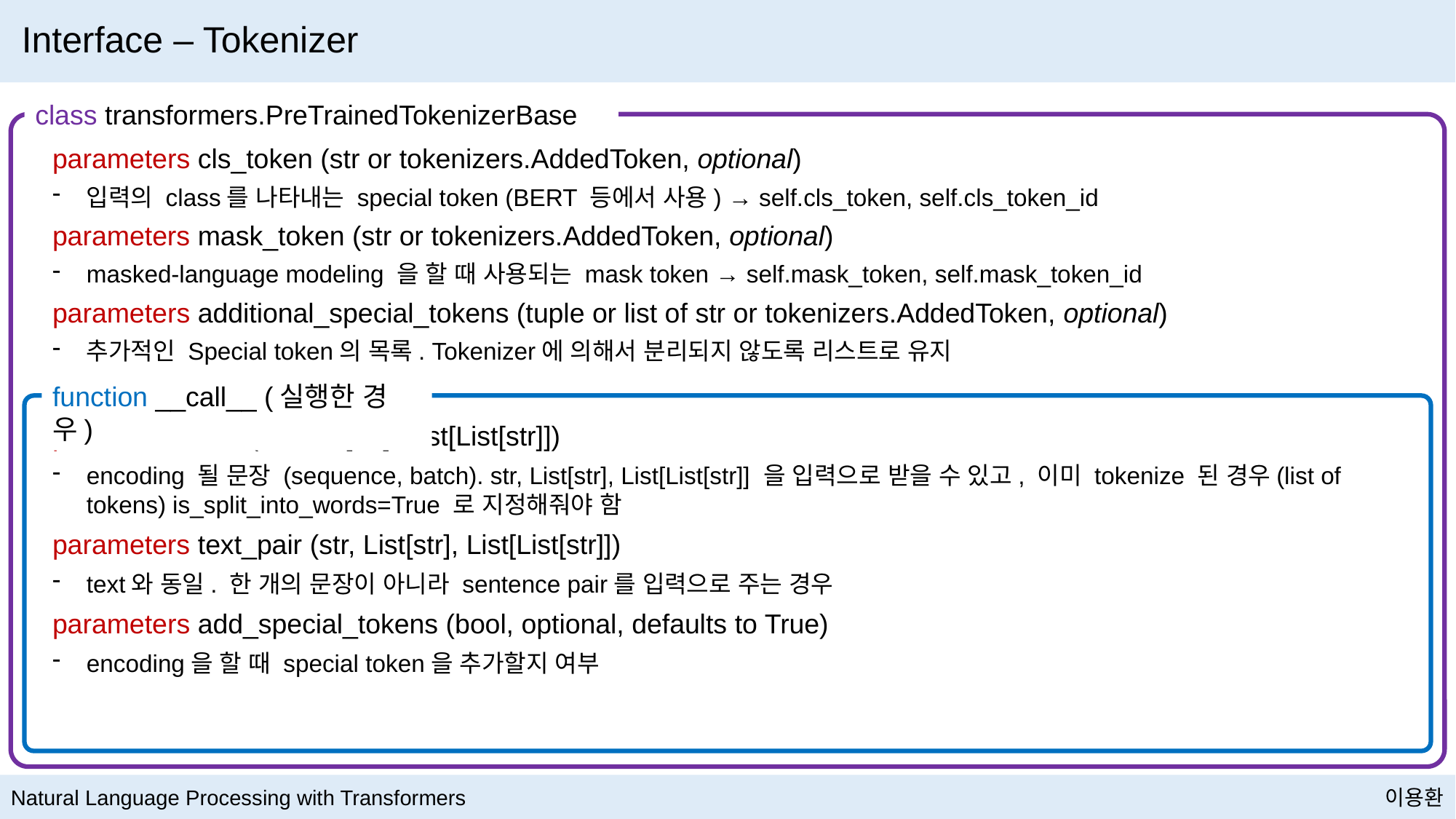

# Interface – Tokenizer
class transformers.PreTrainedTokenizerBase

parameters cls_token (str or tokenizers.AddedToken, optional)
입력의 class를 나타내는 special token (BERT 등에서 사용) → self.cls_token, self.cls_token_id
parameters mask_token (str or tokenizers.AddedToken, optional)
masked-language modeling 을 할 때 사용되는 mask token → self.mask_token, self.mask_token_id
parameters additional_special_tokens (tuple or list of str or tokenizers.AddedToken, optional)
추가적인 Special token의 목록. Tokenizer에 의해서 분리되지 않도록 리스트로 유지
function __call__ (실행한 경우)

parameters text (str, List[str], List[List[str]])
encoding 될 문장 (sequence, batch). str, List[str], List[List[str]] 을 입력으로 받을 수 있고, 이미 tokenize 된 경우(list of tokens) is_split_into_words=True 로 지정해줘야 함
parameters text_pair (str, List[str], List[List[str]])
text와 동일. 한 개의 문장이 아니라 sentence pair를 입력으로 주는 경우
parameters add_special_tokens (bool, optional, defaults to True)
encoding을 할 때 special token을 추가할지 여부